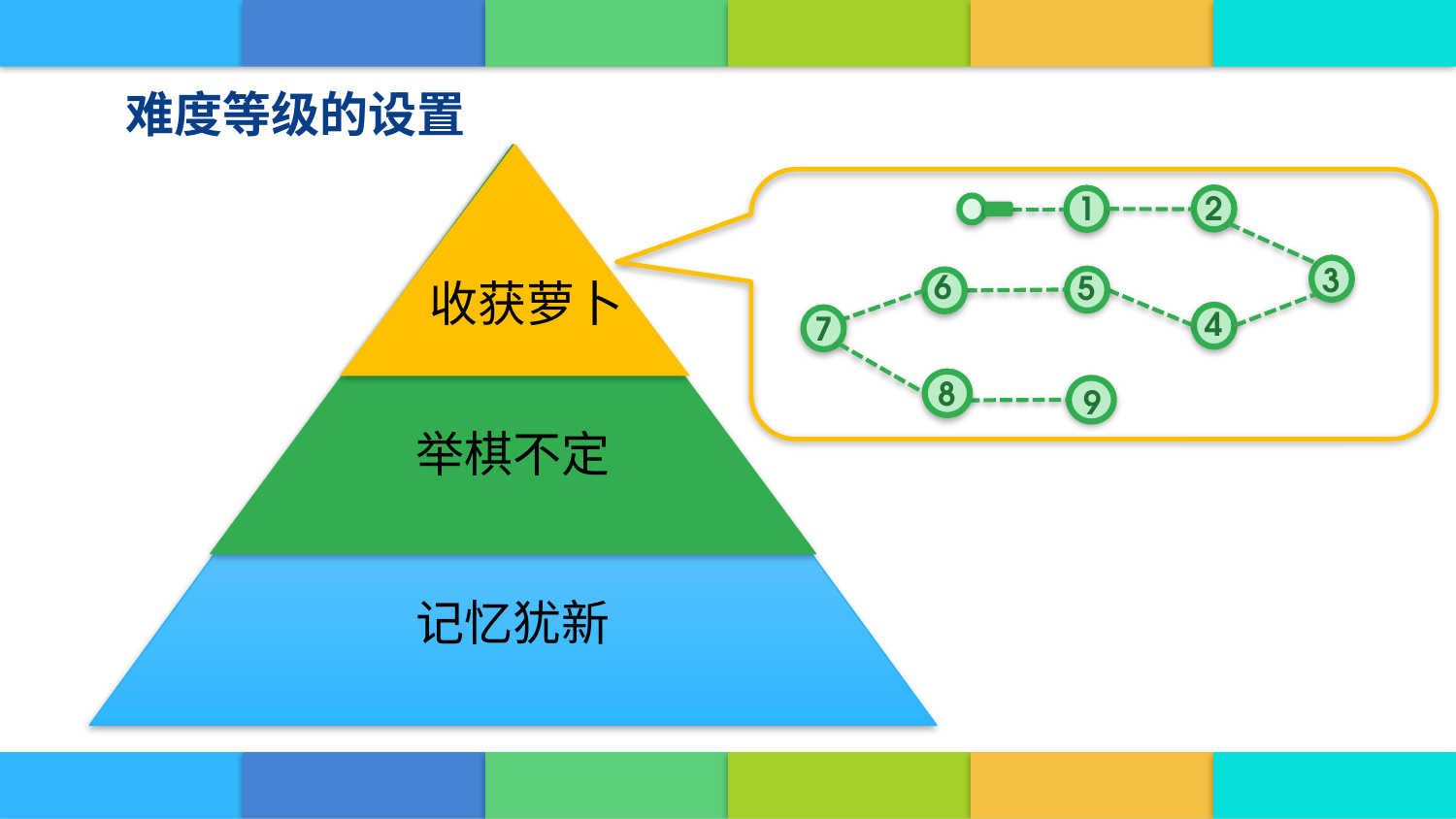

难度等级的设置

收获萝卜
举棋不定
记忆犹新

2
1

3
6
5
4
7
8
9